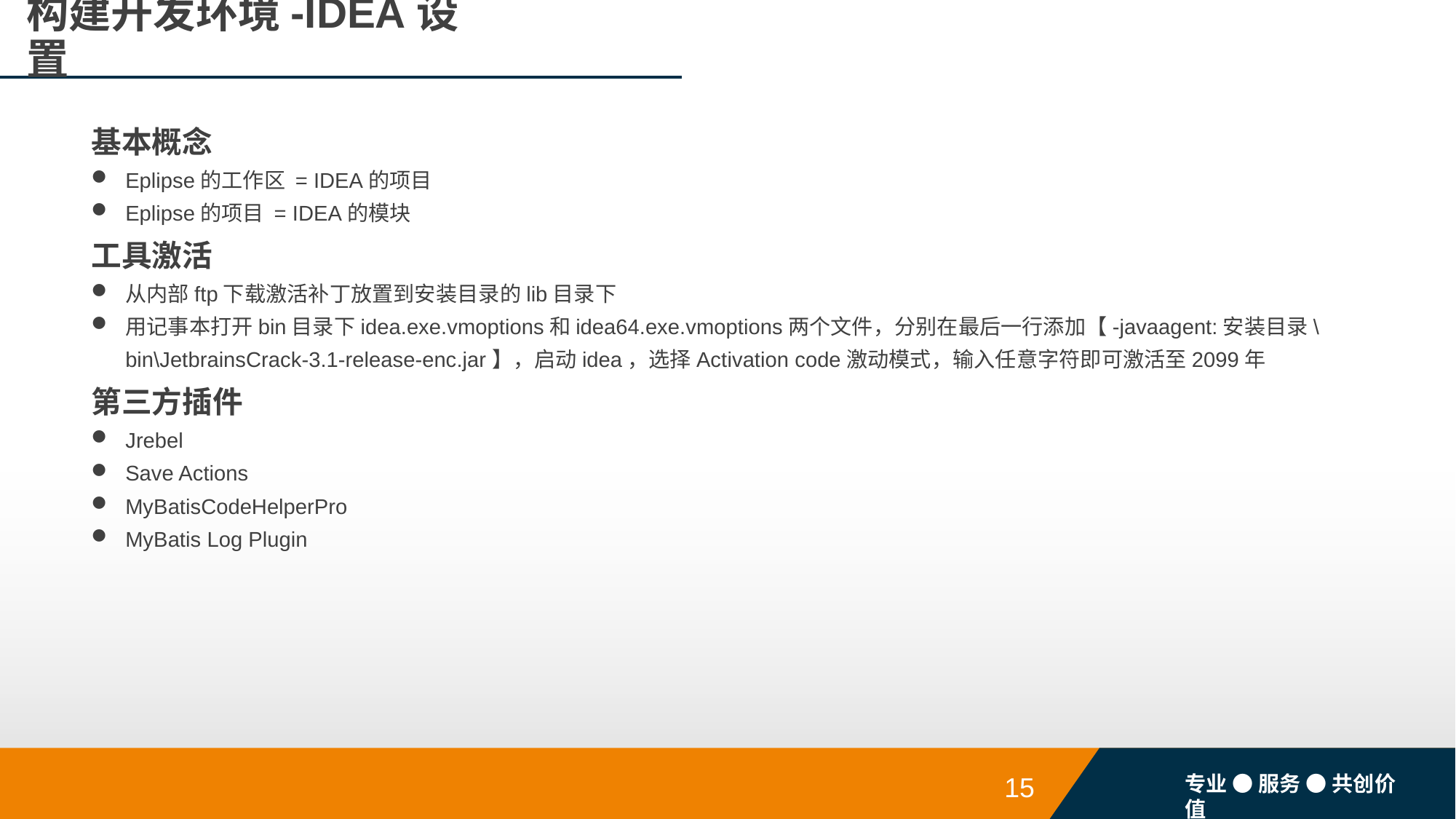

# 构建开发环境-IDEA设置
基本概念
Eplipse的工作区 = IDEA的项目
Eplipse的项目 = IDEA的模块
工具激活
从内部ftp下载激活补丁放置到安装目录的lib目录下
用记事本打开bin目录下idea.exe.vmoptions和idea64.exe.vmoptions两个文件，分别在最后一行添加【-javaagent:安装目录\bin\JetbrainsCrack-3.1-release-enc.jar】，启动idea，选择Activation code激动模式，输入任意字符即可激活至2099年
第三方插件
Jrebel
Save Actions
MyBatisCodeHelperPro
MyBatis Log Plugin